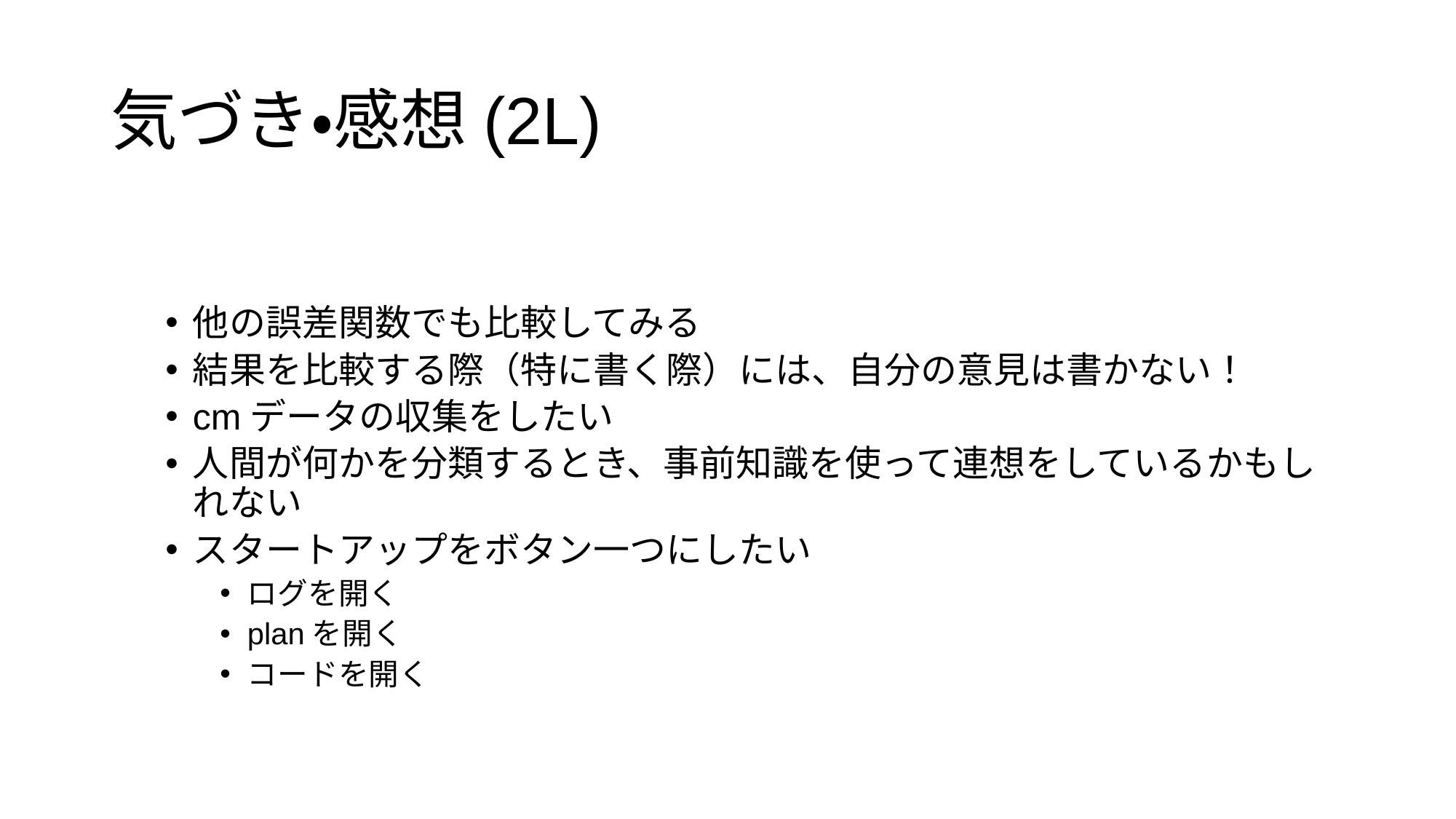

# 気づき・感想(2L)
他の誤差関数でも比較してみる
結果を比較する際（特に書く際）には、自分の意見は書かない！
cmデータの収集をしたい
人間が何かを分類するとき、事前知識を使って連想をしているかもしれない
スタートアップをボタン一つにしたい
ログを開く
planを開く
コードを開く